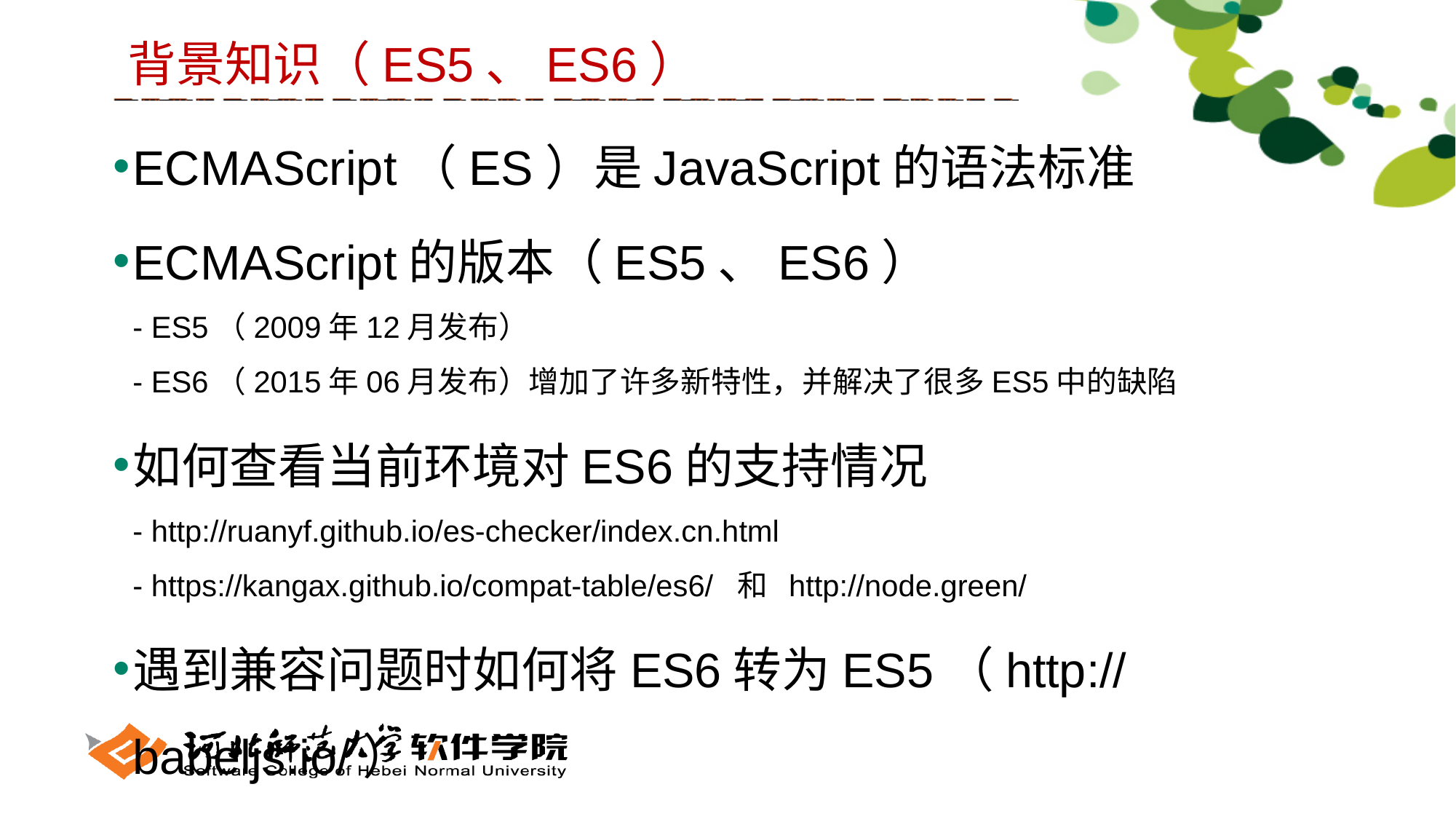

背景知识（ES5、ES6）

ECMAScript（ES）是JavaScript的语法标准
ECMAScript的版本（ES5、ES6）
- ES5（2009年12月发布）
- ES6（2015年06月发布）增加了许多新特性，并解决了很多ES5中的缺陷
如何查看当前环境对ES6的支持情况
- http://ruanyf.github.io/es-checker/index.cn.html
- https://kangax.github.io/compat-table/es6/  和  http://node.green/
遇到兼容问题时如何将ES6转为ES5（http://babeljs.io/）